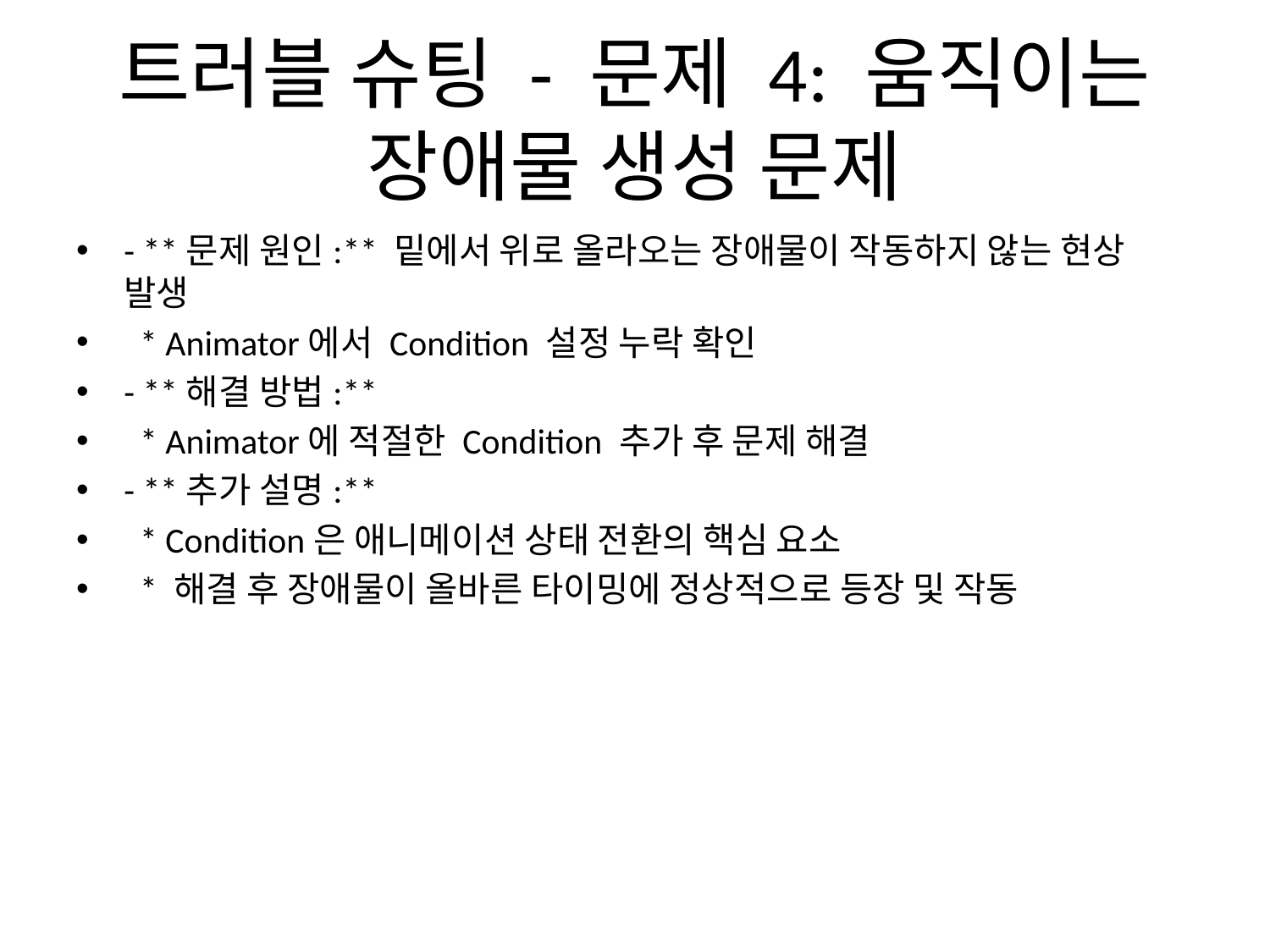

# 트러블 슈팅 - 문제 4: 움직이는 장애물 생성 문제
- **문제 원인:** 밑에서 위로 올라오는 장애물이 작동하지 않는 현상 발생
  * Animator에서 Condition 설정 누락 확인
- **해결 방법:**
  * Animator에 적절한 Condition 추가 후 문제 해결
- **추가 설명:**
  * Condition은 애니메이션 상태 전환의 핵심 요소
  * 해결 후 장애물이 올바른 타이밍에 정상적으로 등장 및 작동